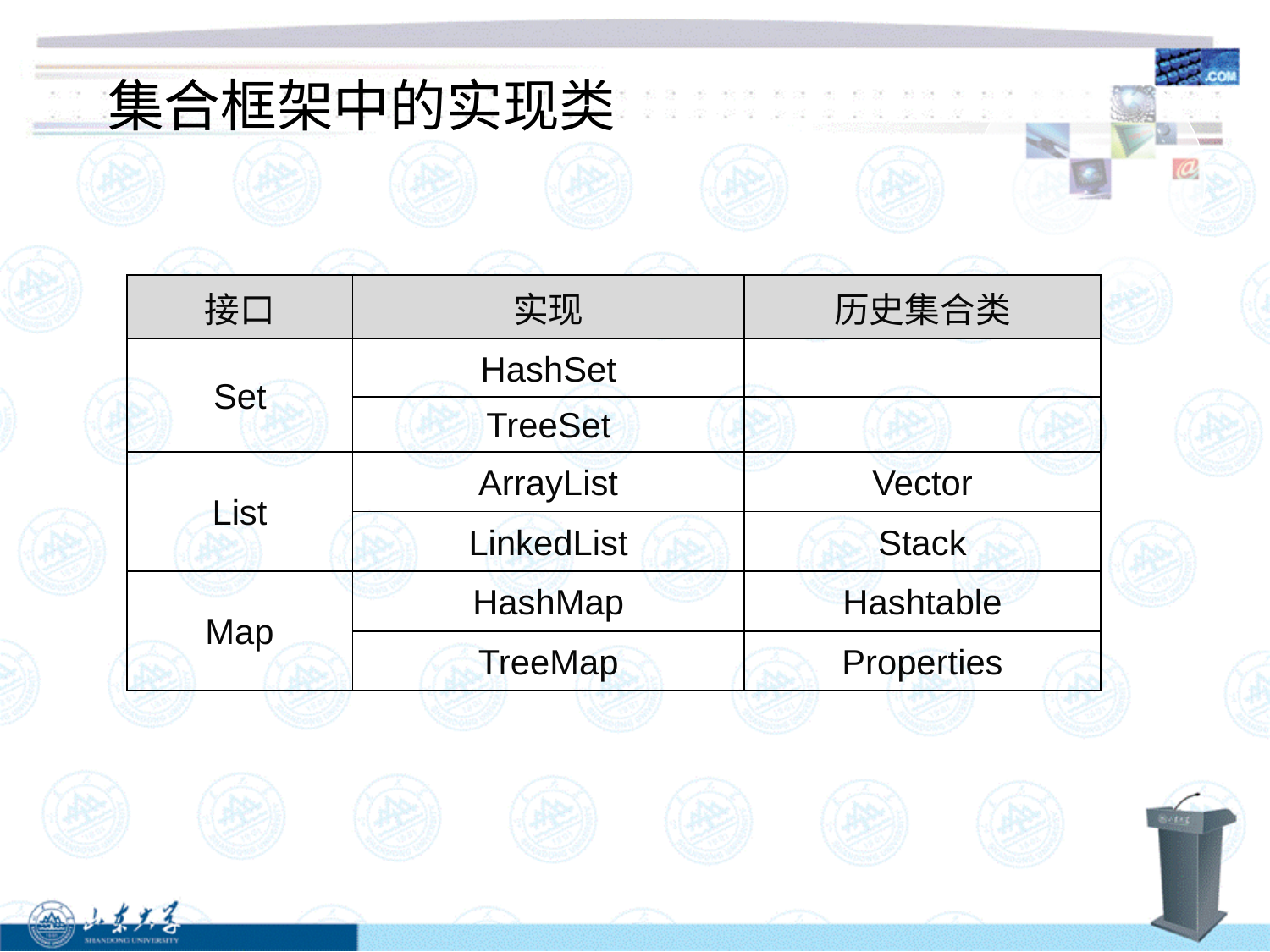

# 集合框架中的实现类
| 接口 | 实现 | 历史集合类 |
| --- | --- | --- |
| Set | HashSet |  |
|  | TreeSet |  |
| List | ArrayList | Vector |
|  | LinkedList | Stack |
| Map | HashMap | Hashtable |
|  | TreeMap | Properties |